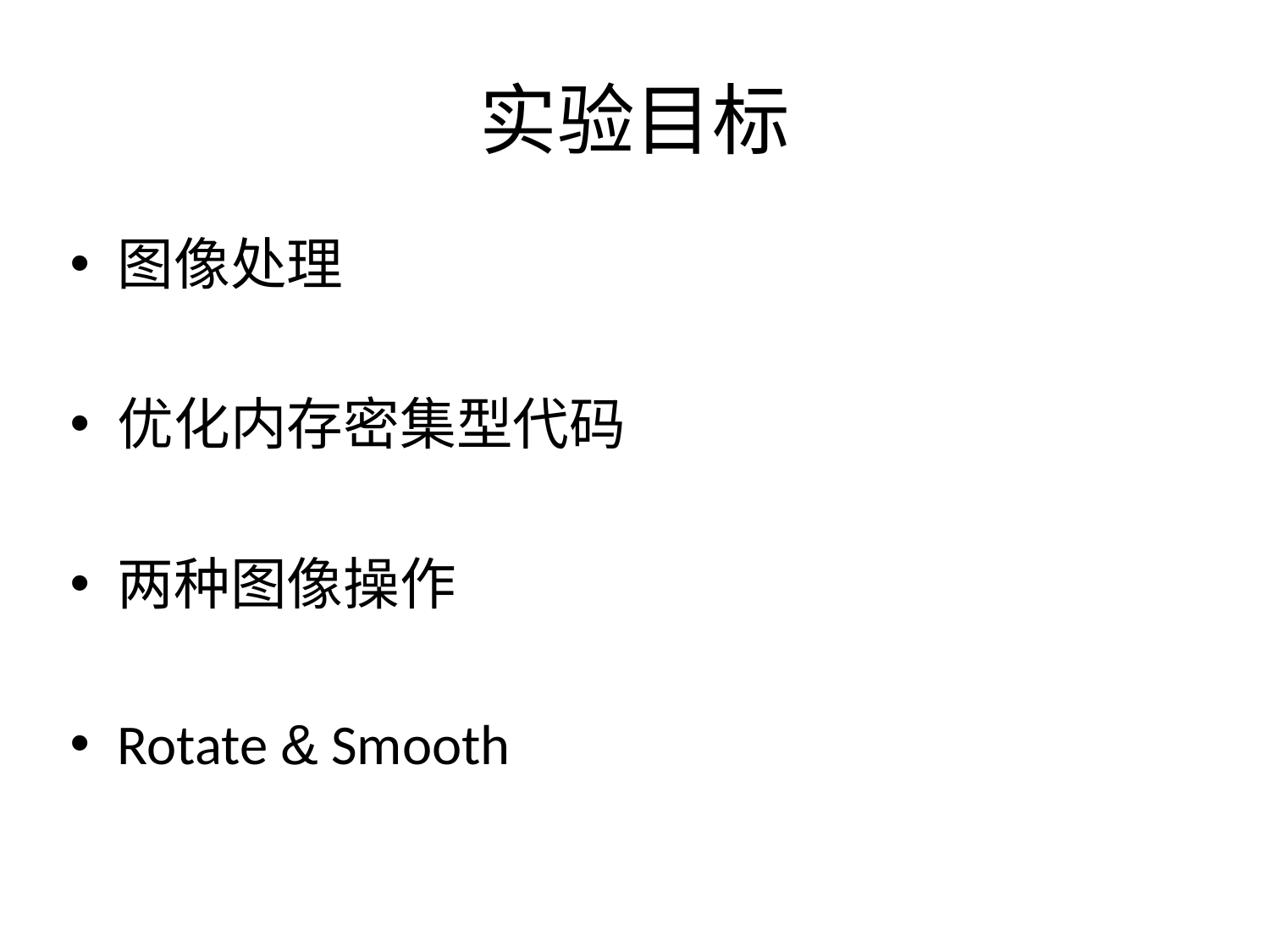

# 实验目标
图像处理

优化内存密集型代码

两种图像操作

Rotate & Smooth